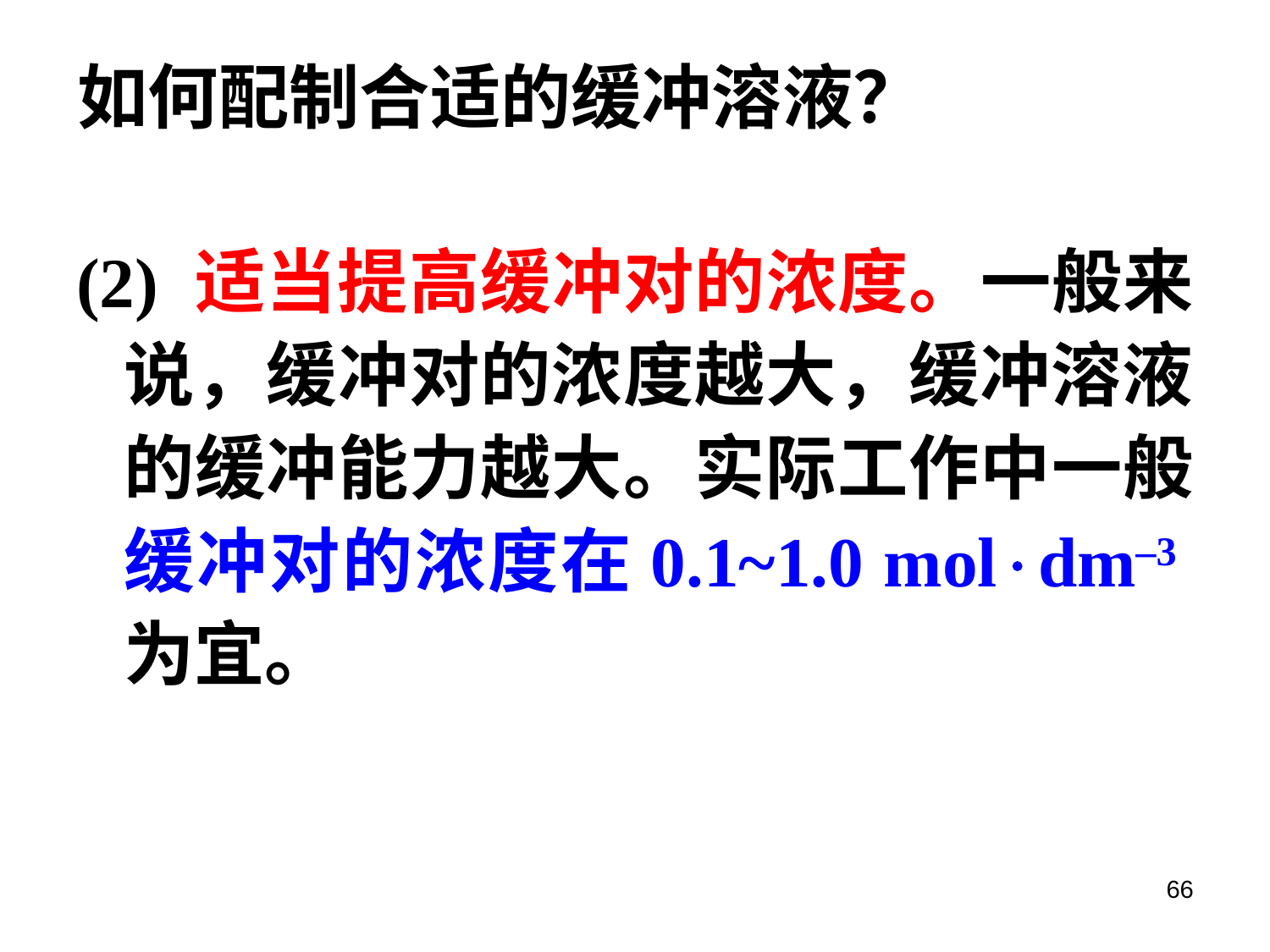

# 如何配制合适的缓冲溶液？
(2) 适当提高缓冲对的浓度。一般来说，缓冲对的浓度越大，缓冲溶液的缓冲能力越大。实际工作中一般缓冲对的浓度在0.1~1.0 mol⋅dm–3为宜。
66